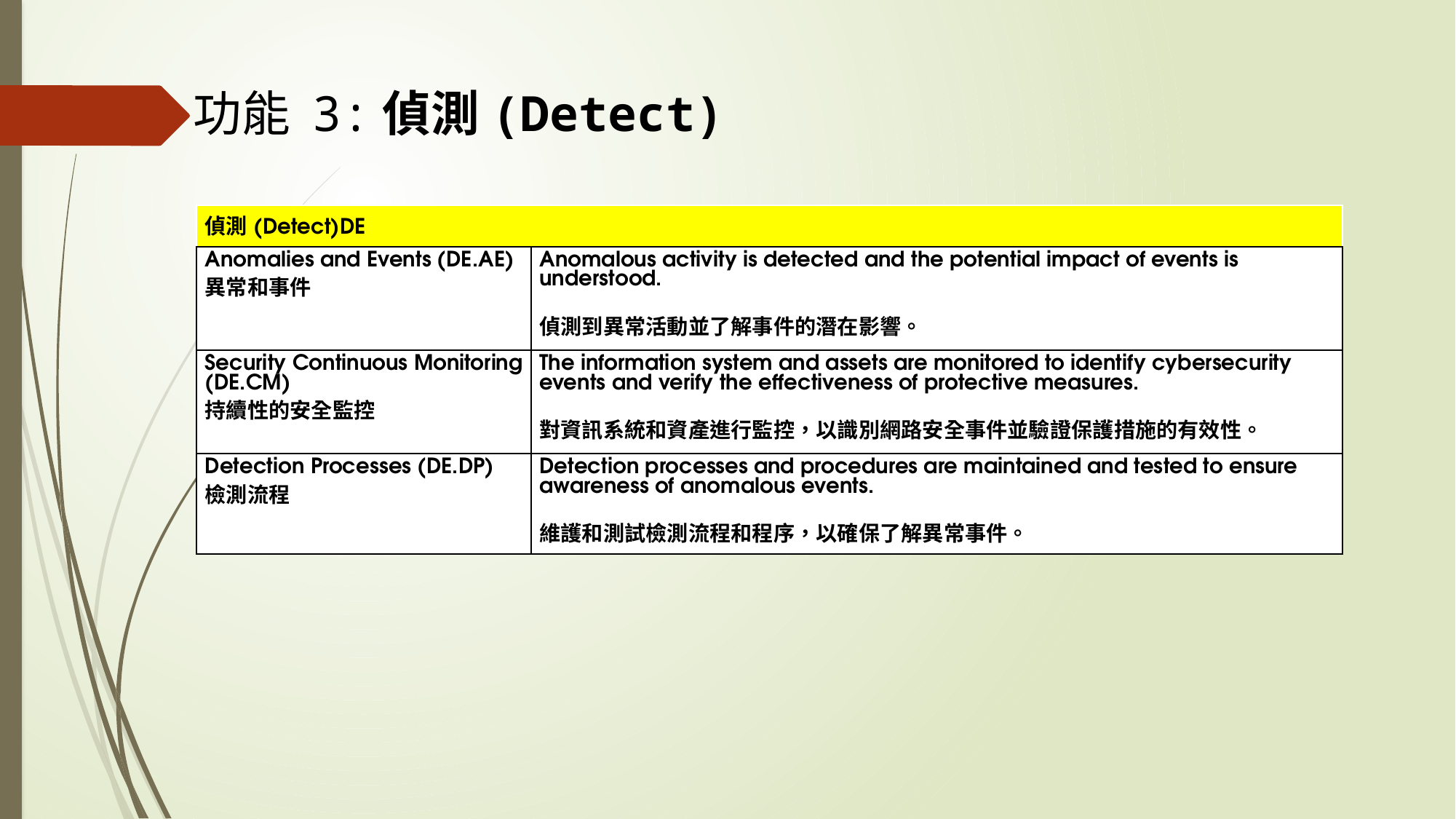

功能 3:偵測(Detect)
| 偵測(Detect)DE |  |
| --- | --- |
| Anomalies and Events (DE.AE) 異常和事件 | Anomalous activity is detected and the potential impact of events is understood. 偵測到異常活動並了解事件的潛在影響。 |
| Security Continuous Monitoring (DE.CM) 持續性的安全監控 | The information system and assets are monitored to identify cybersecurity events and verify the effectiveness of protective measures. 對資訊系統和資產進行監控，以識別網路安全事件並驗證保護措施的有效性。 |
| Detection Processes (DE.DP) 檢測流程 | Detection processes and procedures are maintained and tested to ensure awareness of anomalous events. 維護和測試檢測流程和程序，以確保了解異常事件。 |